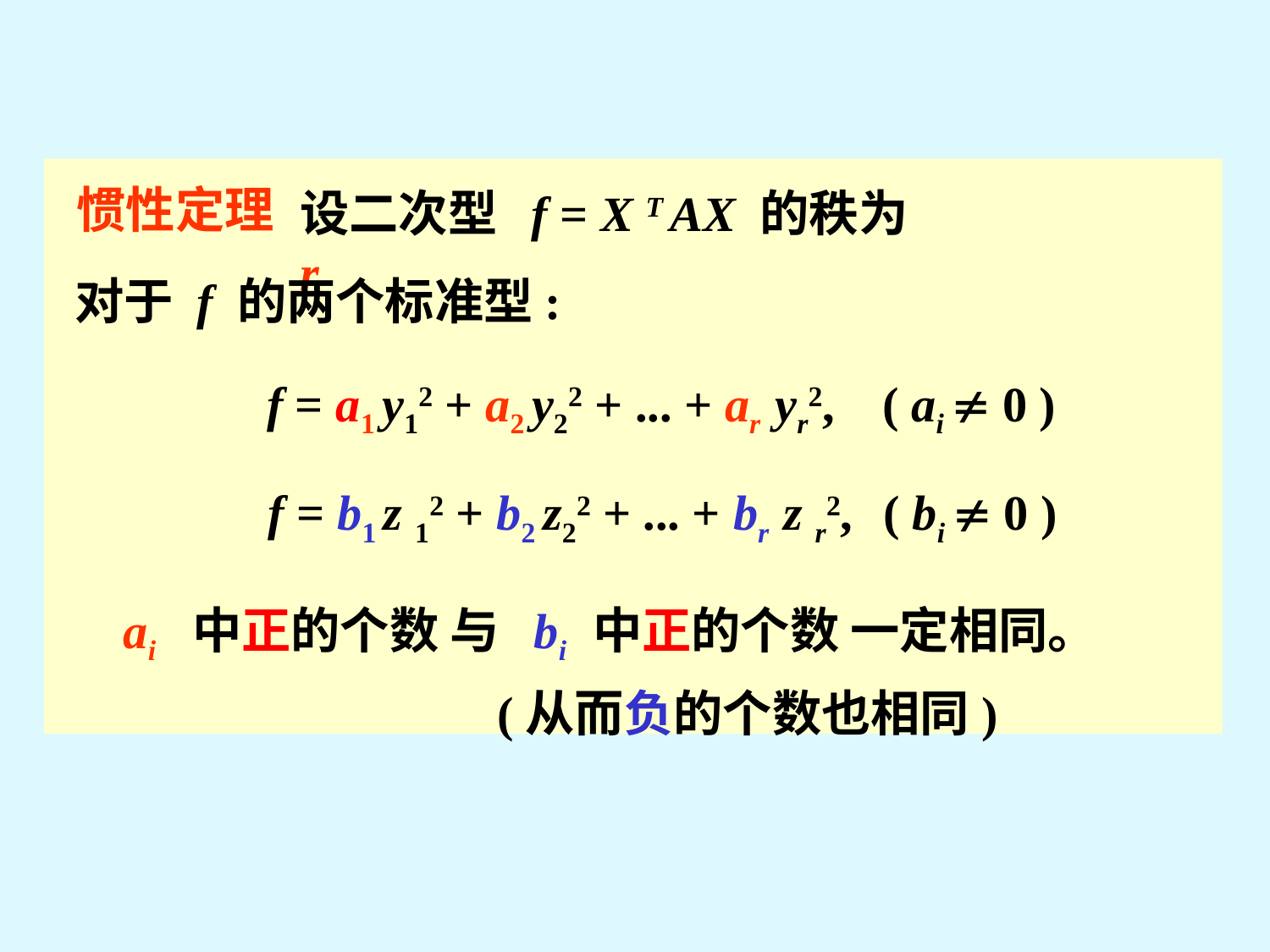

惯性定理
设二次型  f = X T AX 的秩为 r
对于 f 的两个标准型:
f = a1 y12 + a2 y22 + ... + ar  yr2,
( ai ≠ 0 )
f = b1 z 12 + b2 z22 + ... + br  z r2,
( bi ≠ 0 )
ai  中正的个数 与  bi  中正的个数 一定相同。
(从而负的个数也相同)